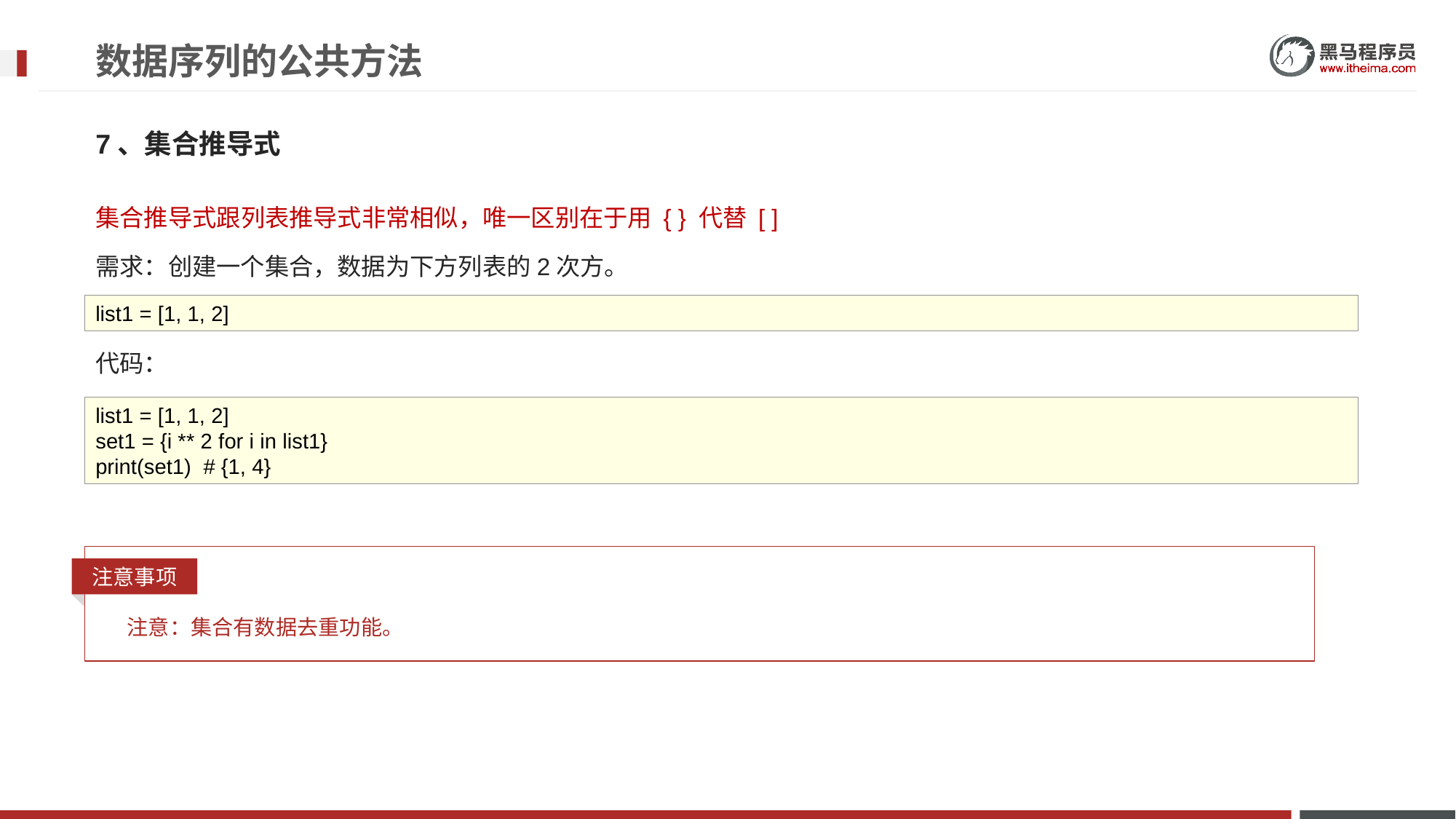

# 数据序列的公共方法
7、集合推导式
集合推导式跟列表推导式非常相似，唯一区别在于用 { } 代替 [ ]
需求：创建一个集合，数据为下方列表的2次方。

代码：

list1 = [1, 1, 2]
list1 = [1, 1, 2]
set1 = {i ** 2 for i in list1}
print(set1)  # {1, 4}

注意事项

注意：集合有数据去重功能。